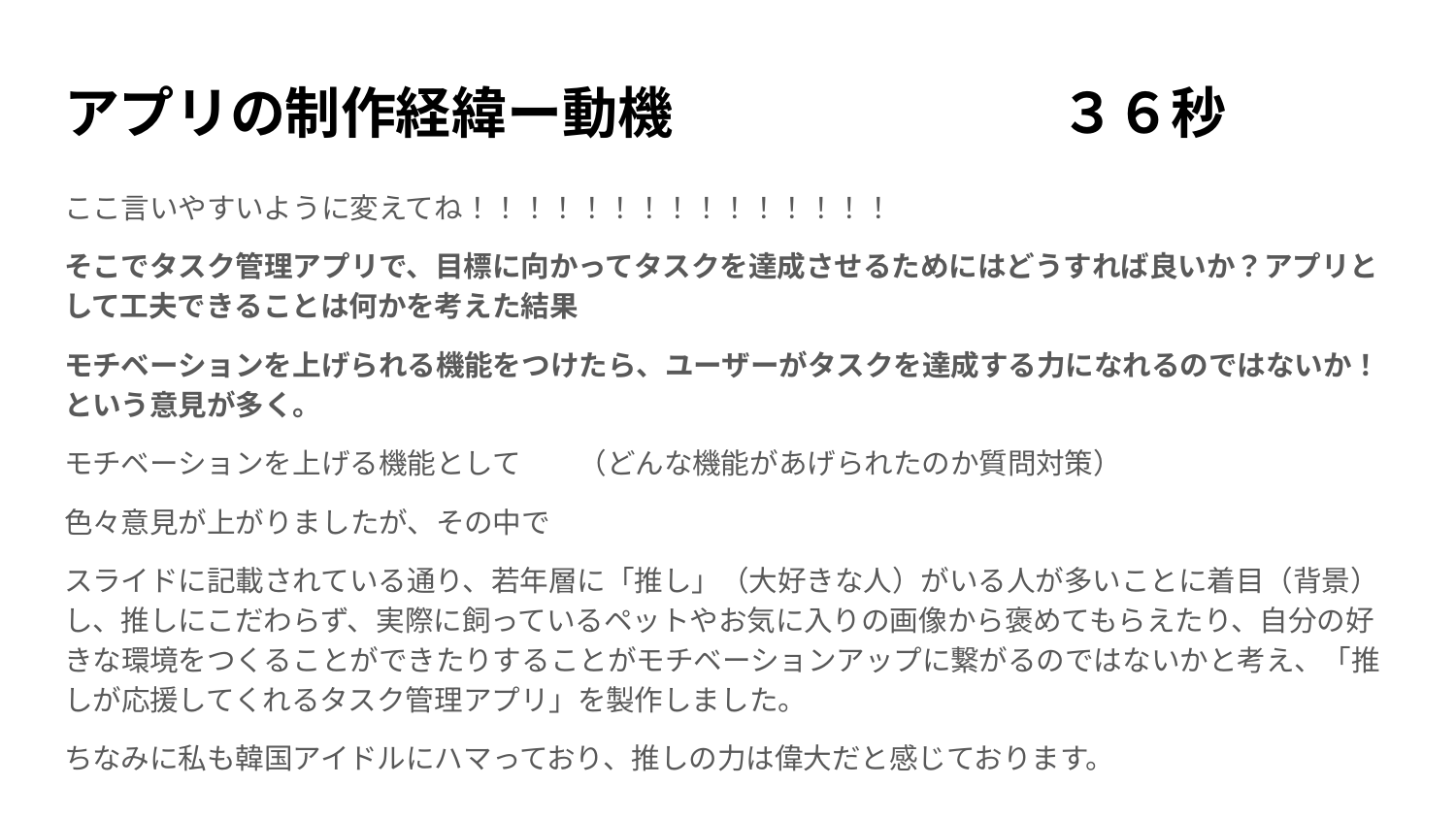

# アプリの制作経緯ー動機　　　　　　　３６秒
ここ言いやすいように変えてね！！！！！！！！！！！！！！！
そこでタスク管理アプリで、目標に向かってタスクを達成させるためにはどうすれば良いか？アプリとして工夫できることは何かを考えた結果
モチベーションを上げられる機能をつけたら、ユーザーがタスクを達成する力になれるのではないか！という意見が多く。
モチベーションを上げる機能として　　（どんな機能があげられたのか質問対策）
色々意見が上がりましたが、その中で
スライドに記載されている通り、若年層に「推し」（大好きな人）がいる人が多いことに着目（背景）し、推しにこだわらず、実際に飼っているペットやお気に入りの画像から褒めてもらえたり、自分の好きな環境をつくることができたりすることがモチベーションアップに繋がるのではないかと考え、「推しが応援してくれるタスク管理アプリ」を製作しました。
ちなみに私も韓国アイドルにハマっており、推しの力は偉大だと感じております。